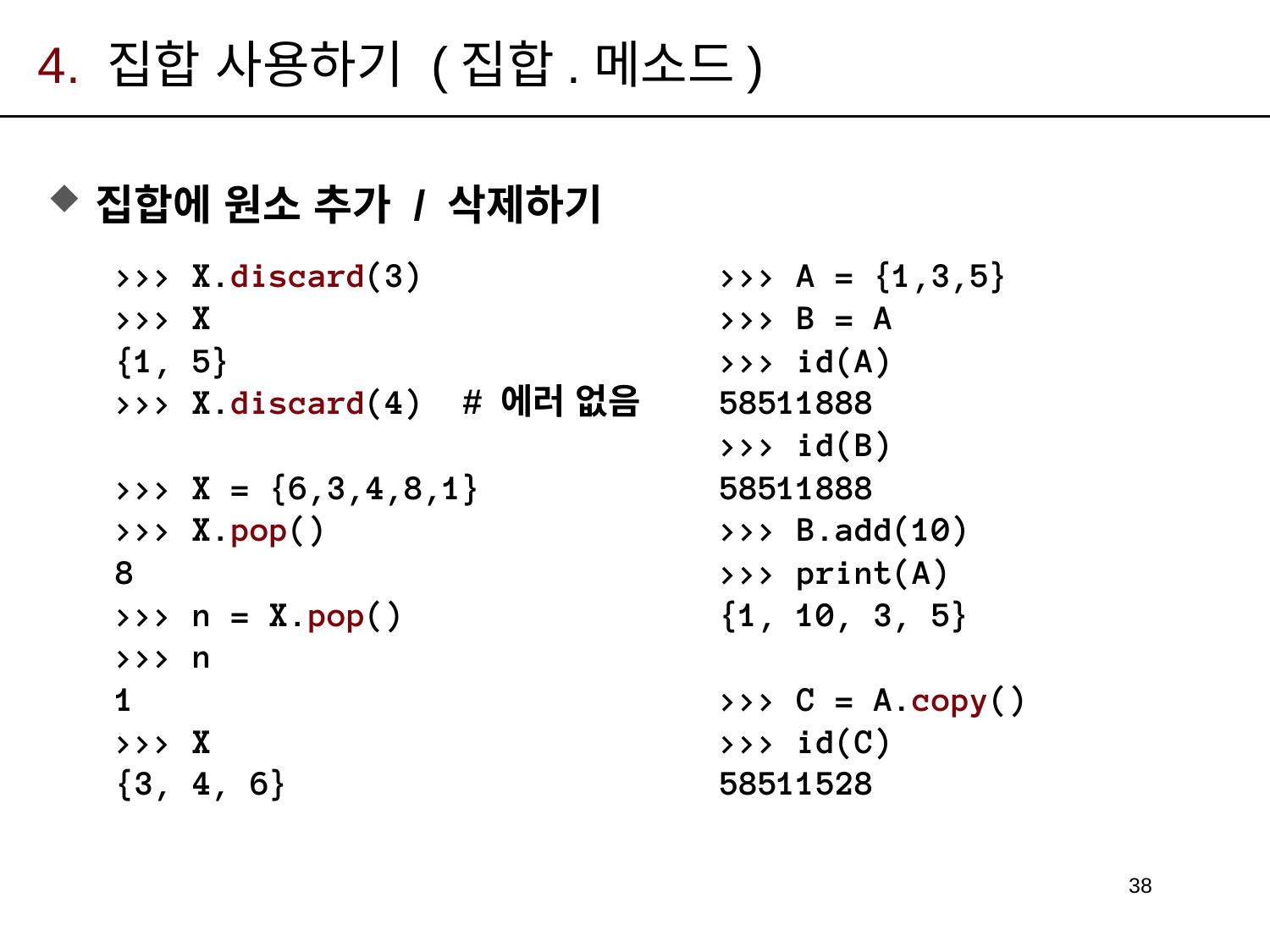

# 4. 집합 사용하기 (집합.메소드)
집합에 원소 추가 / 삭제하기

>>> X.discard(3)
>>> X
{1, 5}
>>> X.discard(4)  # 에러 없음

>>> X = {6,3,4,8,1}
>>> X.pop()
8
>>> n = X.pop()
>>> n
1
>>> X
{3, 4, 6}
>>> A = {1,3,5}
>>> B = A
>>> id(A)
58511888
>>> id(B)
58511888
>>> B.add(10)
>>> print(A)
{1, 10, 3, 5}

>>> C = A.copy()
>>> id(C)
58511528
38